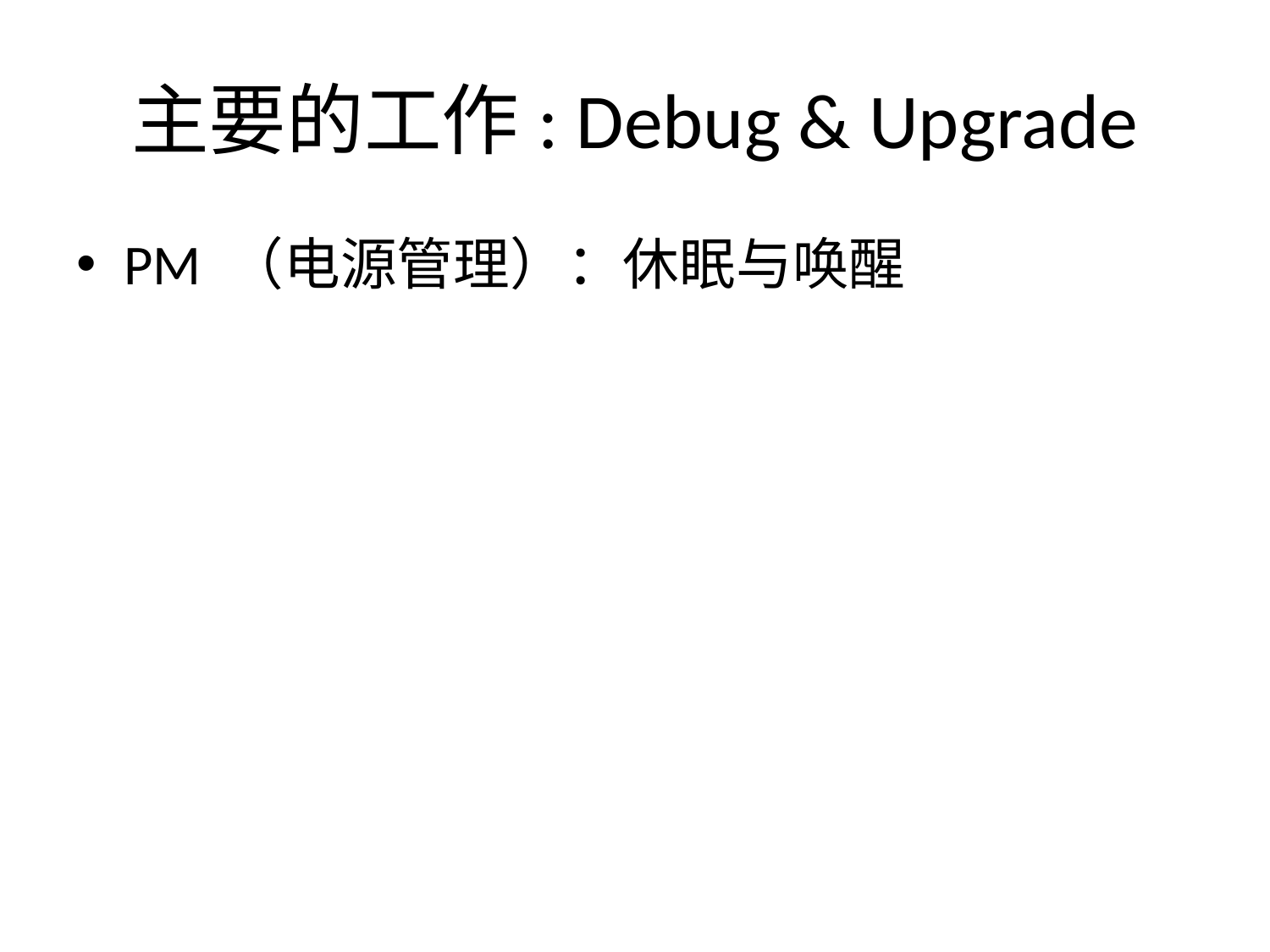

# 主要的工作: Debug & Upgrade
PM （电源管理）：休眠与唤醒